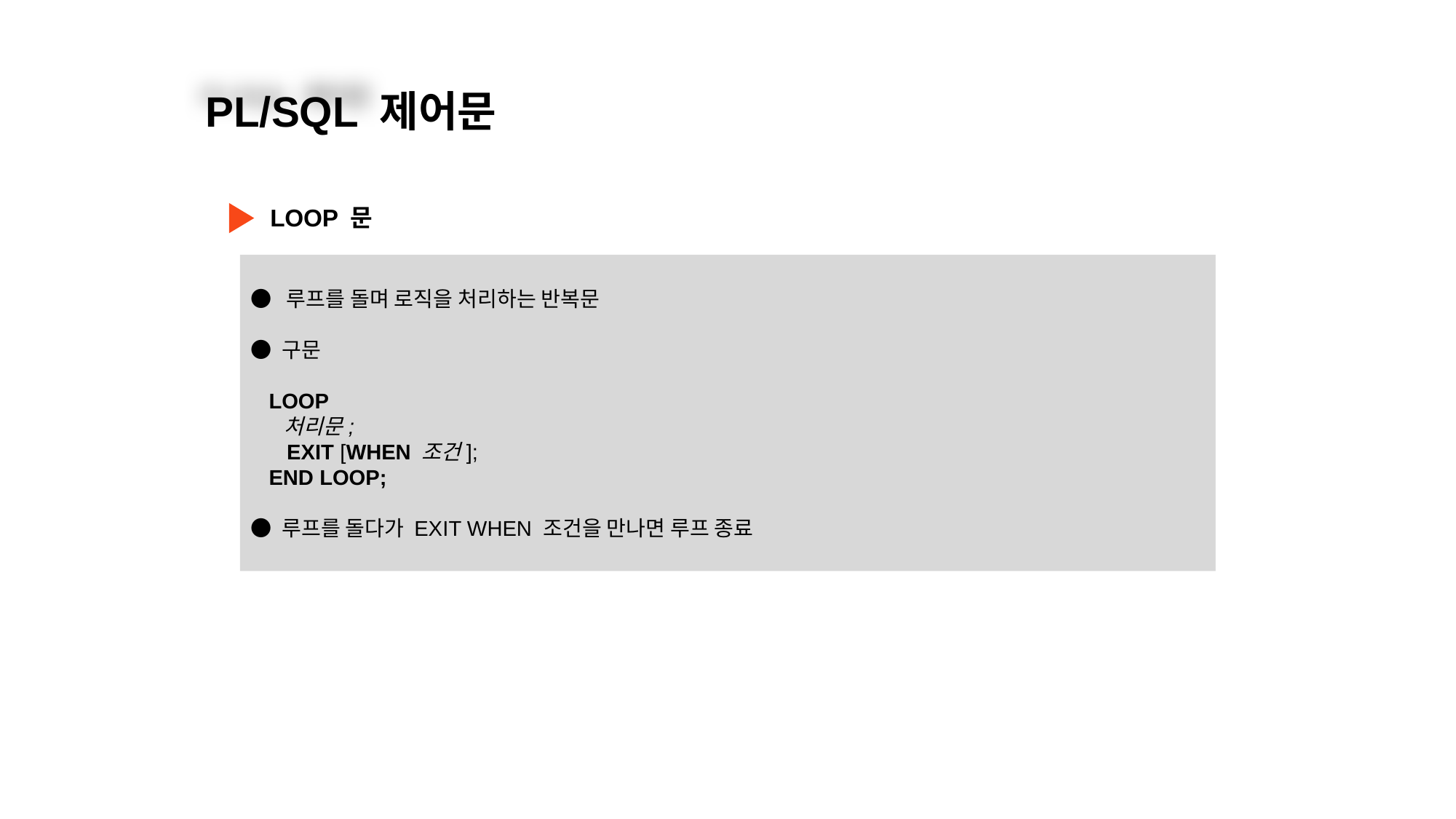

01
PL/SQL 제어문

LOOP 문

●  루프를 돌며 로직을 처리하는 반복문

● 구문

   LOOP
      처리문;
      EXIT [WHEN 조건];
   END LOOP;

● 루프를 돌다가 EXIT WHEN 조건을 만나면 루프 종료